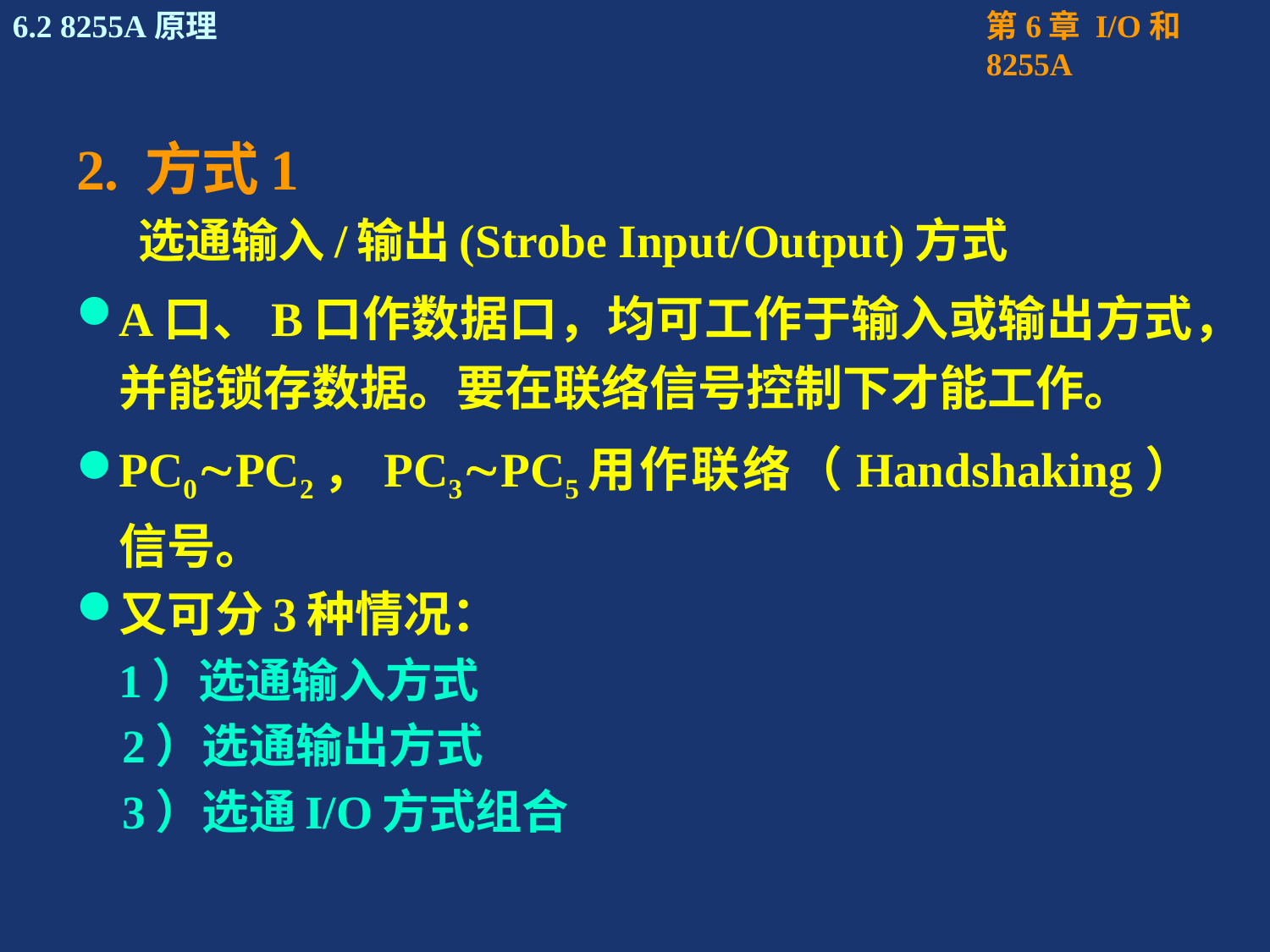

2. 方式1
     选通输入/输出(Strobe Input/Output)方式
A口、B口作数据口，均可工作于输入或输出方式，并能锁存数据。要在联络信号控制下才能工作。
PC0∼PC2，PC3∼PC5用作联络（Handshaking）信号。
又可分3种情况：
 	1）选通输入方式
    2）选通输出方式
    3）选通I/O方式组合